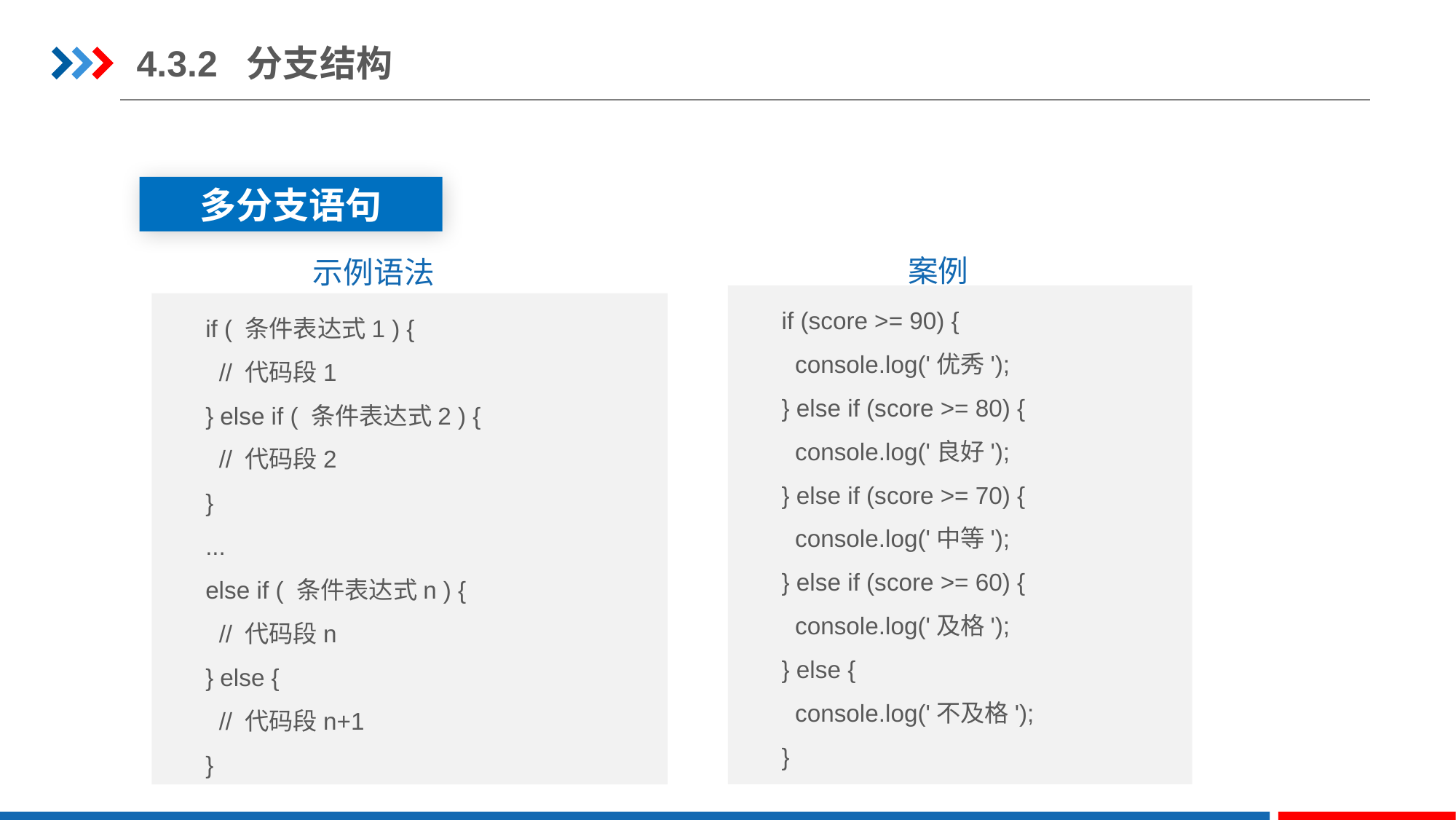

4.3.2  分支结构
多分支语句
案例
示例语法

if (score >= 90) {
  console.log('优秀');
} else if (score >= 80) {
  console.log('良好');
} else if (score >= 70) {
  console.log('中等');
} else if (score >= 60) {
  console.log('及格');
} else {
  console.log('不及格');
}

if ( 条件表达式1 ) {
  // 代码段1
} else if ( 条件表达式2 ) {
  // 代码段2
}
...
else if ( 条件表达式n ) {
  // 代码段n
} else {
  // 代码段n+1
}